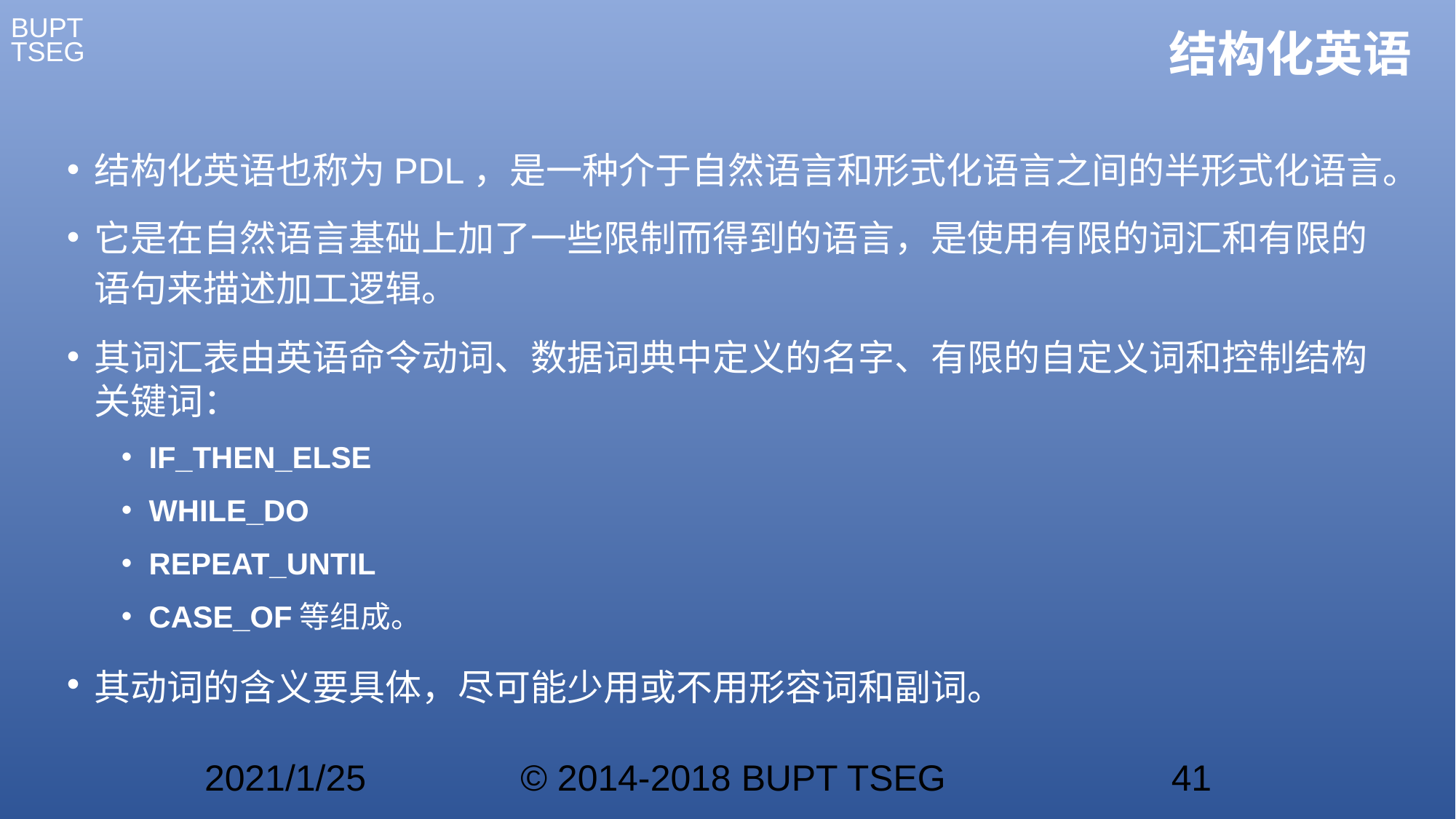

# 结构化英语
结构化英语也称为PDL，是一种介于自然语言和形式化语言之间的半形式化语言。
它是在自然语言基础上加了一些限制而得到的语言，是使用有限的词汇和有限的语句来描述加工逻辑。
其词汇表由英语命令动词、数据词典中定义的名字、有限的自定义词和控制结构关键词：
IF_THEN_ELSE
WHILE_DO
REPEAT_UNTIL
CASE_OF等组成。
其动词的含义要具体，尽可能少用或不用形容词和副词。
2021/1/25
© 2014-2018 BUPT TSEG
41